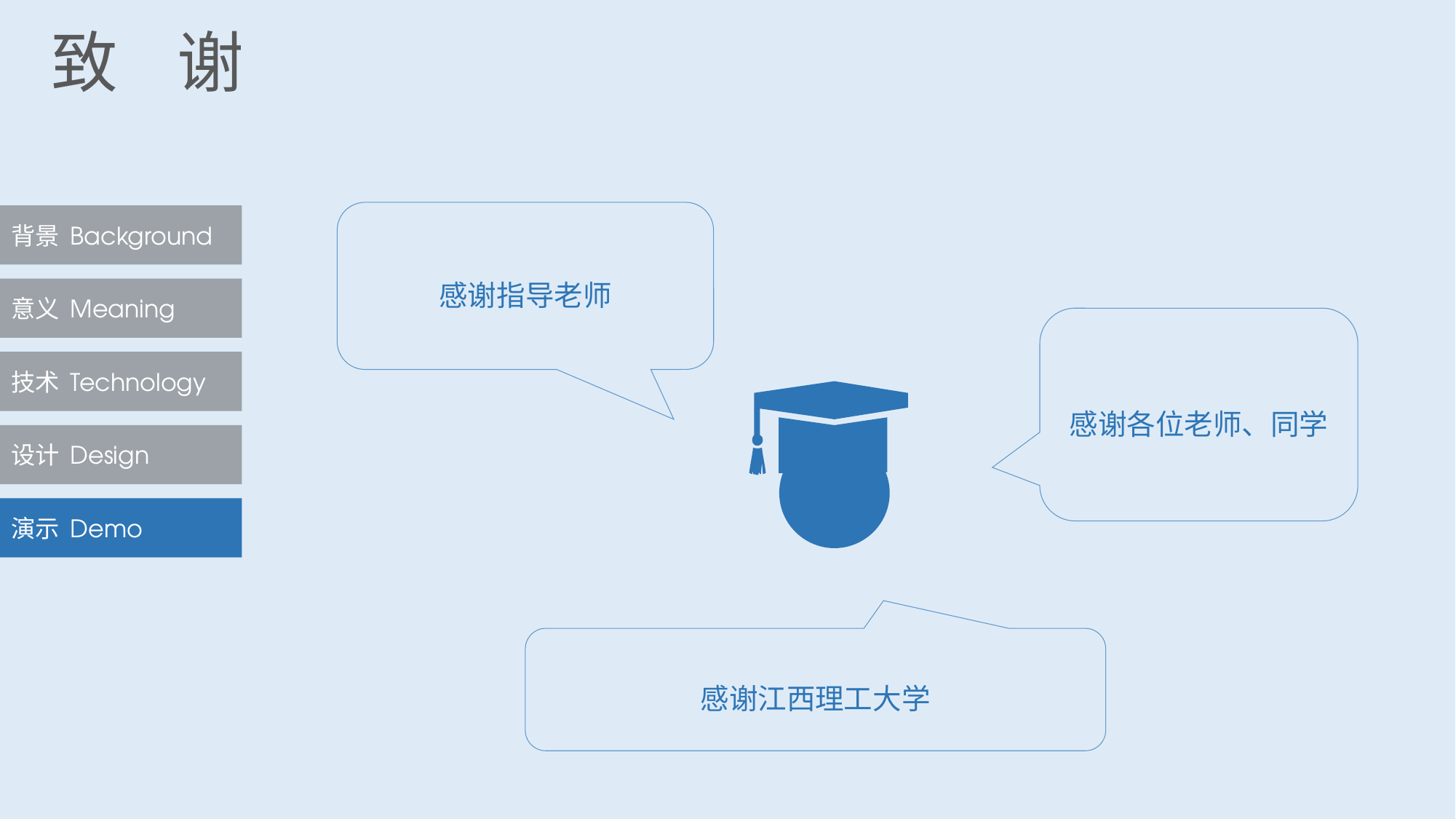

致    谢
感谢指导老师
背景 Background
意义 Meaning
感谢各位老师、同学
技术 Technology

设计 Design
演示 Demo
感谢江西理工大学